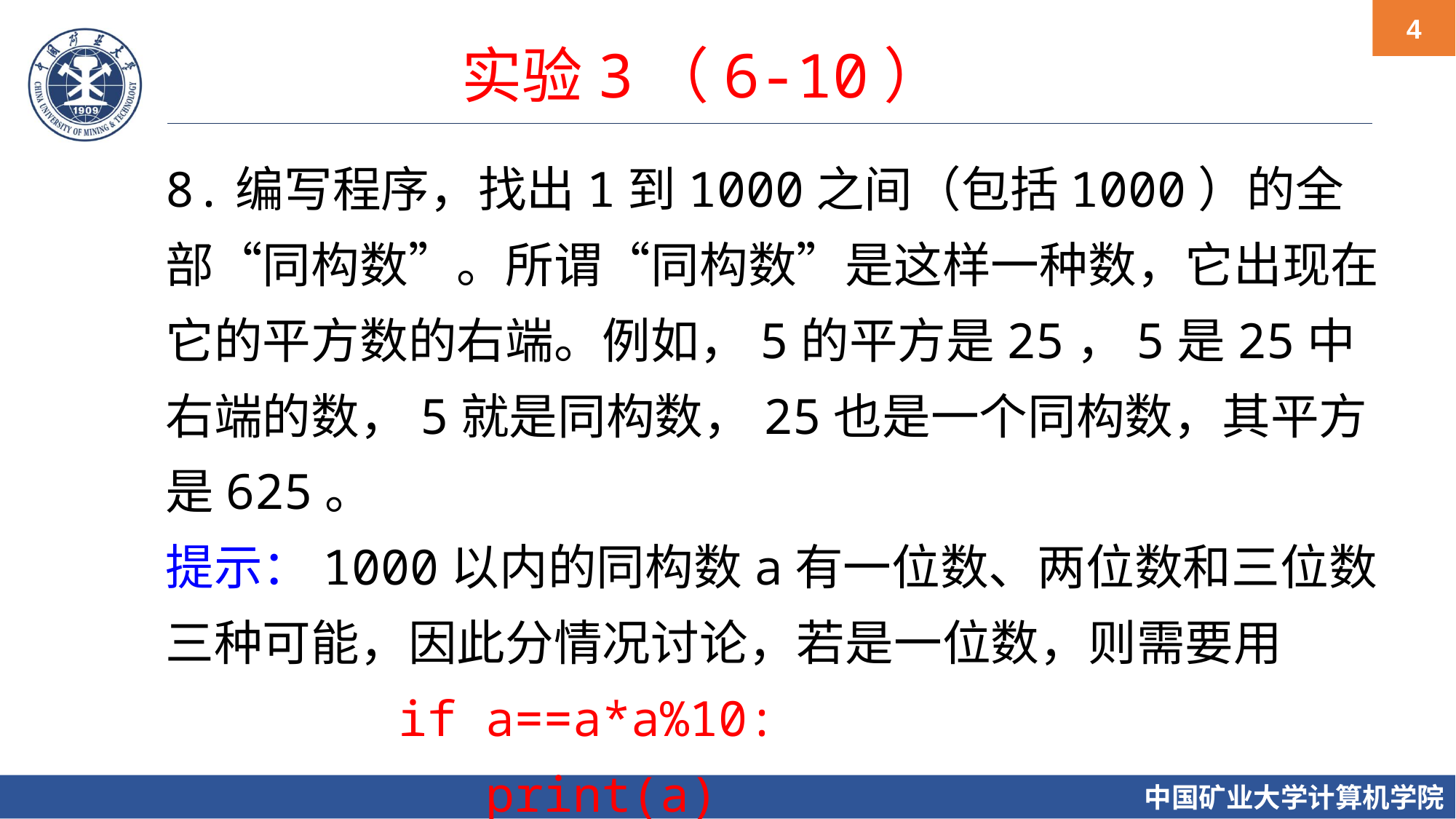

实验3（6-10）
8.编写程序，找出1到1000之间（包括1000）的全部“同构数”。所谓“同构数”是这样一种数，它出现在它的平方数的右端。例如，5的平方是25，5是25中右端的数，5就是同构数，25也是一个同构数，其平方是625。
提示：1000以内的同构数a有一位数、两位数和三位数三种可能，因此分情况讨论，若是一位数，则需要用
        if a==a*a%10:
           print(a)